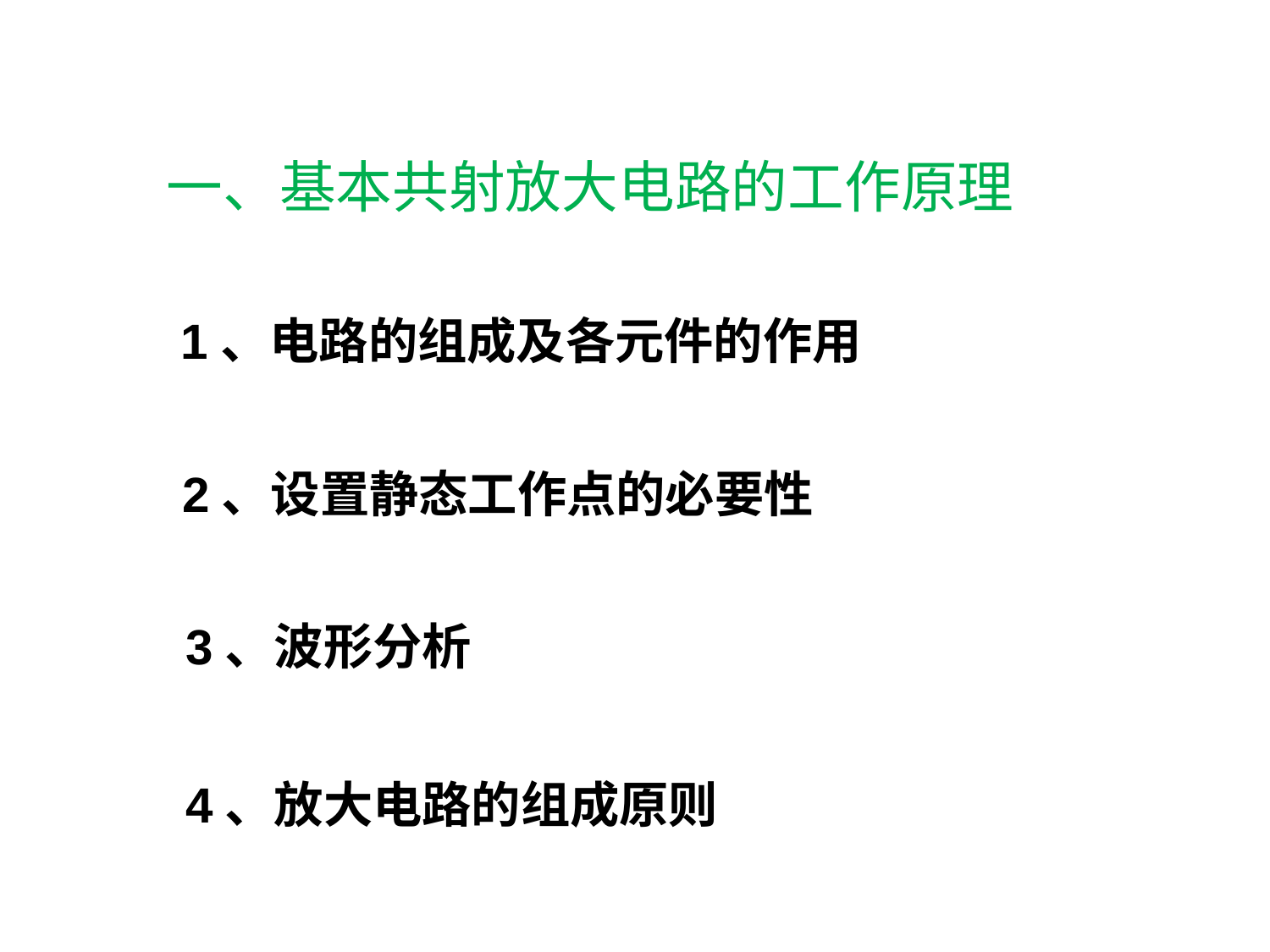

# 一、基本共射放大电路的工作原理
1、电路的组成及各元件的作用
2、设置静态工作点的必要性
3、波形分析
4、放大电路的组成原则